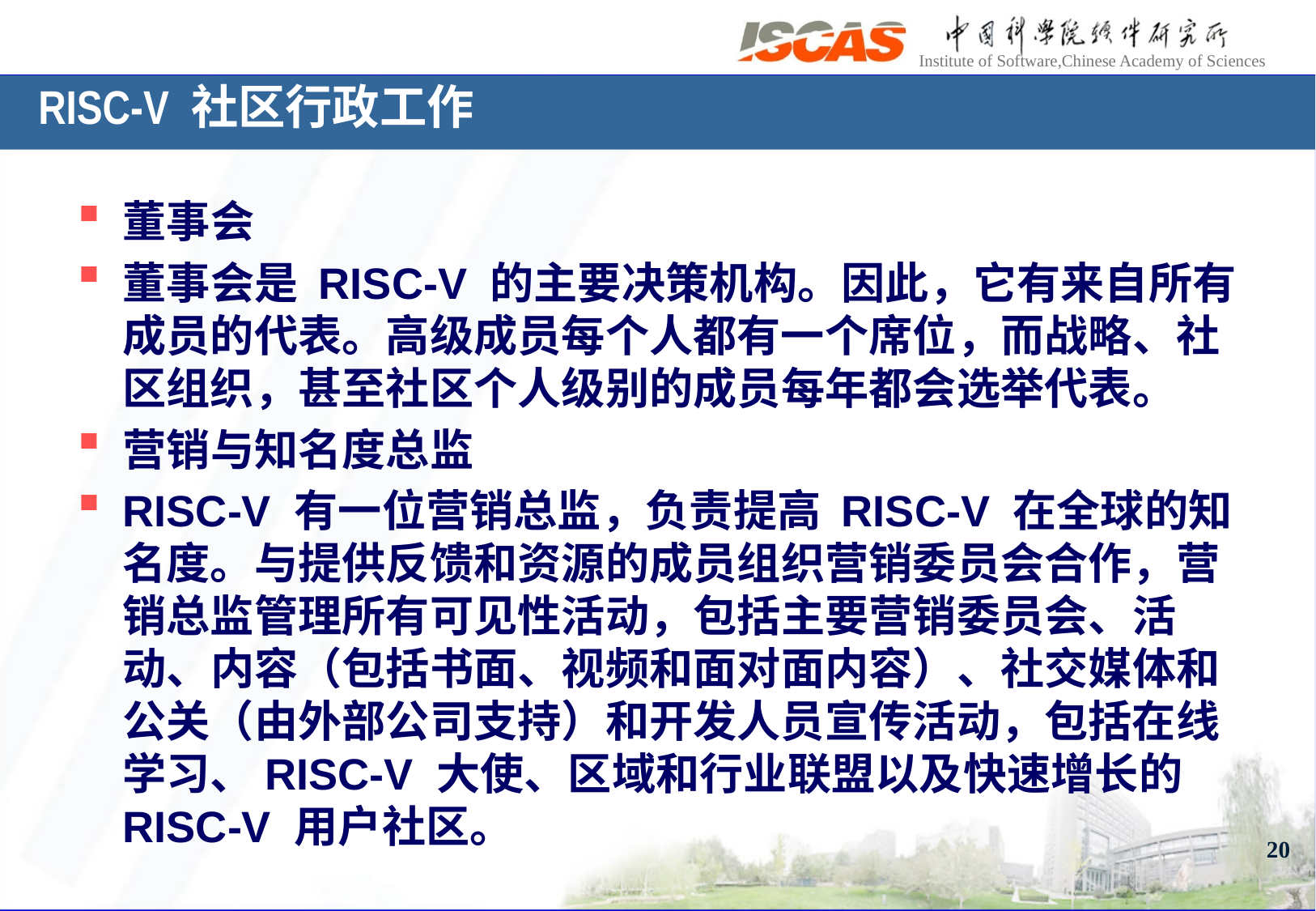

# RISC-V 社区行政工作
董事会
董事会是 RISC-V 的主要决策机构。因此，它有来自所有成员的代表。高级成员每个人都有一个席位，而战略、社区组织，甚至社区个人级别的成员每年都会选举代表。
营销与知名度总监
RISC-V 有一位营销总监，负责提高 RISC-V 在全球的知名度。与提供反馈和资源的成员组织营销委员会合作，营销总监管理所有可见性活动，包括主要营销委员会、活动、内容（包括书面、视频和面对面内容）、社交媒体和公关（由外部公司支持）和开发人员宣传活动，包括在线学习、RISC-V 大使、区域和行业联盟以及快速增长的 RISC-V 用户社区。
20